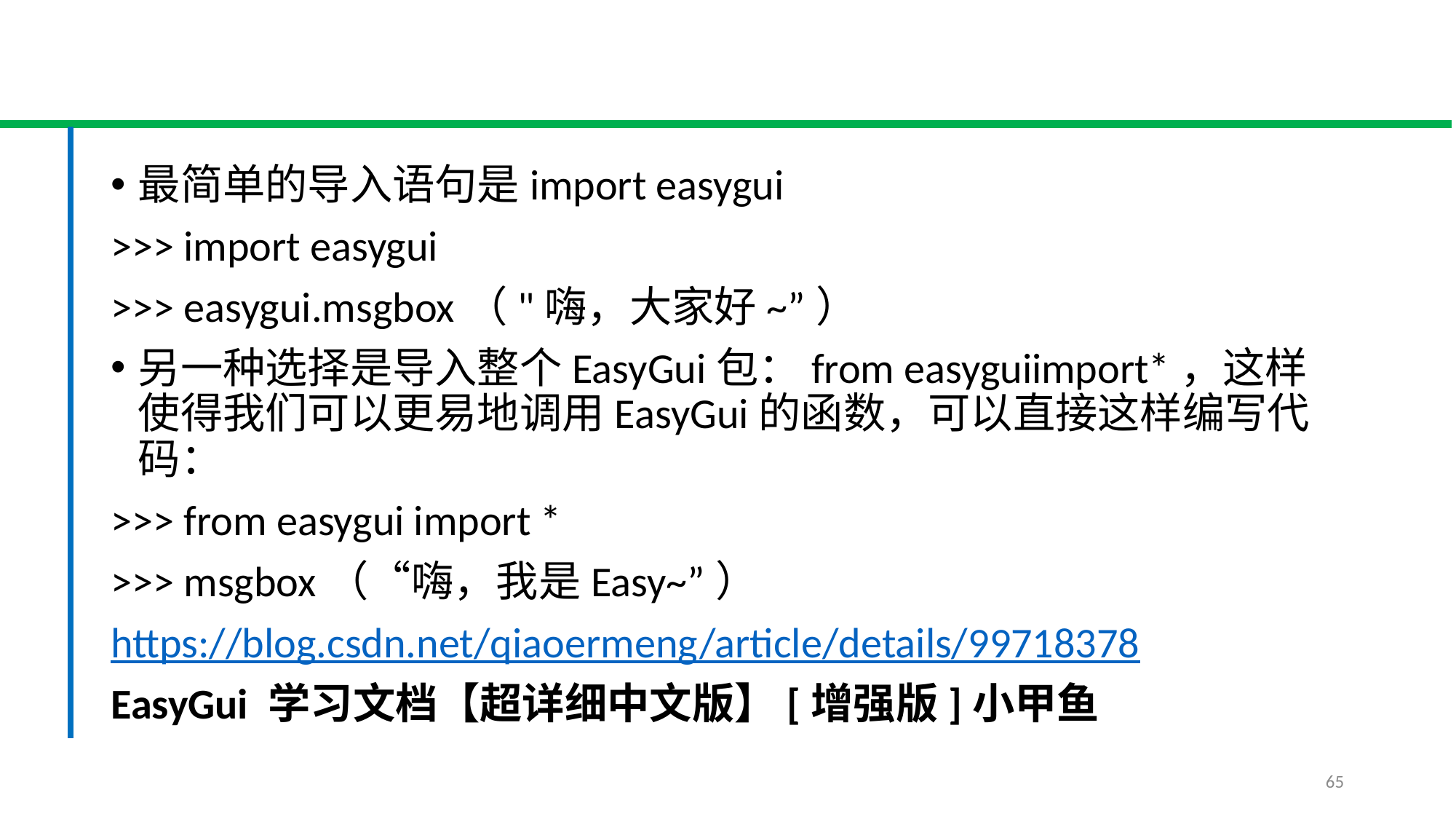

#
最简单的导入语句是import easygui
>>> import easygui
>>> easygui.msgbox（"嗨，大家好~”）
另一种选择是导入整个EasyGui包：from easyguiimport*，这样使得我们可以更易地调用EasyGui的函数，可以直接这样编写代码：
>>> from easygui import *
>>> msgbox（“嗨，我是Easy~”）
https://blog.csdn.net/qiaoermeng/article/details/99718378
EasyGui 学习文档【超详细中文版】[增强版]小甲鱼

65